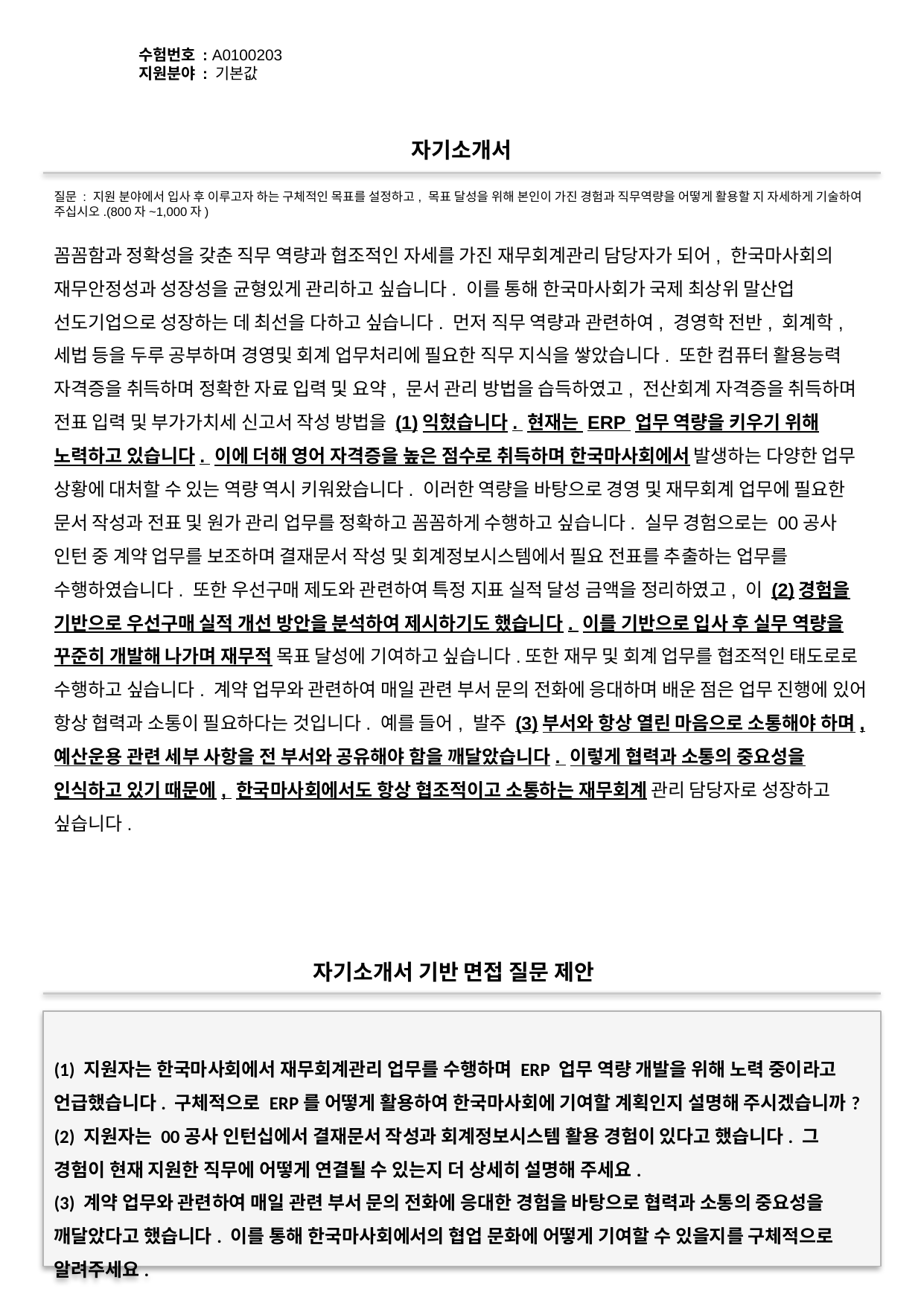

수험번호 : A0100203
지원분야 : 기본값
#

자기소개서

질문 : 지원 분야에서 입사 후 이루고자 하는 구체적인 목표를 설정하고, 목표 달성을 위해 본인이 가진 경험과 직무역량을 어떻게 활용할 지 자세하게 기술하여 주십시오.(800자~1,000자)

꼼꼼함과 정확성을 갖춘 직무 역량과 협조적인 자세를 가진 재무회계관리 담당자가 되어, 한국마사회의 재무안정성과 성장성을 균형있게 관리하고 싶습니다. 이를 통해 한국마사회가 국제 최상위 말산업 선도기업으로 성장하는 데 최선을 다하고 싶습니다. 먼저 직무 역량과 관련하여, 경영학 전반, 회계학, 세법 등을 두루 공부하며 경영및 회계 업무처리에 필요한 직무 지식을 쌓았습니다. 또한 컴퓨터 활용능력 자격증을 취득하며 정확한 자료 입력 및 요약, 문서 관리 방법을 습득하였고, 전산회계 자격증을 취득하며 전표 입력 및 부가가치세 신고서 작성 방법을 (1)익혔습니다. 현재는 ERP 업무 역량을 키우기 위해 노력하고 있습니다. 이에 더해 영어 자격증을 높은 점수로 취득하며 한국마사회에서 발생하는 다양한 업무 상황에 대처할 수 있는 역량 역시 키워왔습니다. 이러한 역량을 바탕으로 경영 및 재무회계 업무에 필요한 문서 작성과 전표 및 원가 관리 업무를 정확하고 꼼꼼하게 수행하고 싶습니다. 실무 경험으로는 00공사 인턴 중 계약 업무를 보조하며 결재문서 작성 및 회계정보시스템에서 필요 전표를 추출하는 업무를 수행하였습니다. 또한 우선구매 제도와 관련하여 특정 지표 실적 달성 금액을 정리하였고, 이 (2)경험을 기반으로 우선구매 실적 개선 방안을 분석하여 제시하기도 했습니다. 이를 기반으로 입사 후 실무 역량을 꾸준히 개발해 나가며 재무적 목표 달성에 기여하고 싶습니다.또한 재무 및 회계 업무를 협조적인 태도로로 수행하고 싶습니다. 계약 업무와 관련하여 매일 관련 부서 문의 전화에 응대하며 배운 점은 업무 진행에 있어 항상 협력과 소통이 필요하다는 것입니다. 예를 들어, 발주 (3)부서와 항상 열린 마음으로 소통해야 하며, 예산운용 관련 세부 사항을 전 부서와 공유해야 함을 깨달았습니다. 이렇게 협력과 소통의 중요성을 인식하고 있기 때문에, 한국마사회에서도 항상 협조적이고 소통하는 재무회계 관리 담당자로 성장하고 싶습니다.

자기소개서 기반 면접 질문 제안

(1) 지원자는 한국마사회에서 재무회계관리 업무를 수행하며 ERP 업무 역량 개발을 위해 노력 중이라고 언급했습니다. 구체적으로 ERP를 어떻게 활용하여 한국마사회에 기여할 계획인지 설명해 주시겠습니까?
(2) 지원자는 00공사 인턴십에서 결재문서 작성과 회계정보시스템 활용 경험이 있다고 했습니다. 그 경험이 현재 지원한 직무에 어떻게 연결될 수 있는지 더 상세히 설명해 주세요.
(3) 계약 업무와 관련하여 매일 관련 부서 문의 전화에 응대한 경험을 바탕으로 협력과 소통의 중요성을 깨달았다고 했습니다. 이를 통해 한국마사회에서의 협업 문화에 어떻게 기여할 수 있을지를 구체적으로 알려주세요.